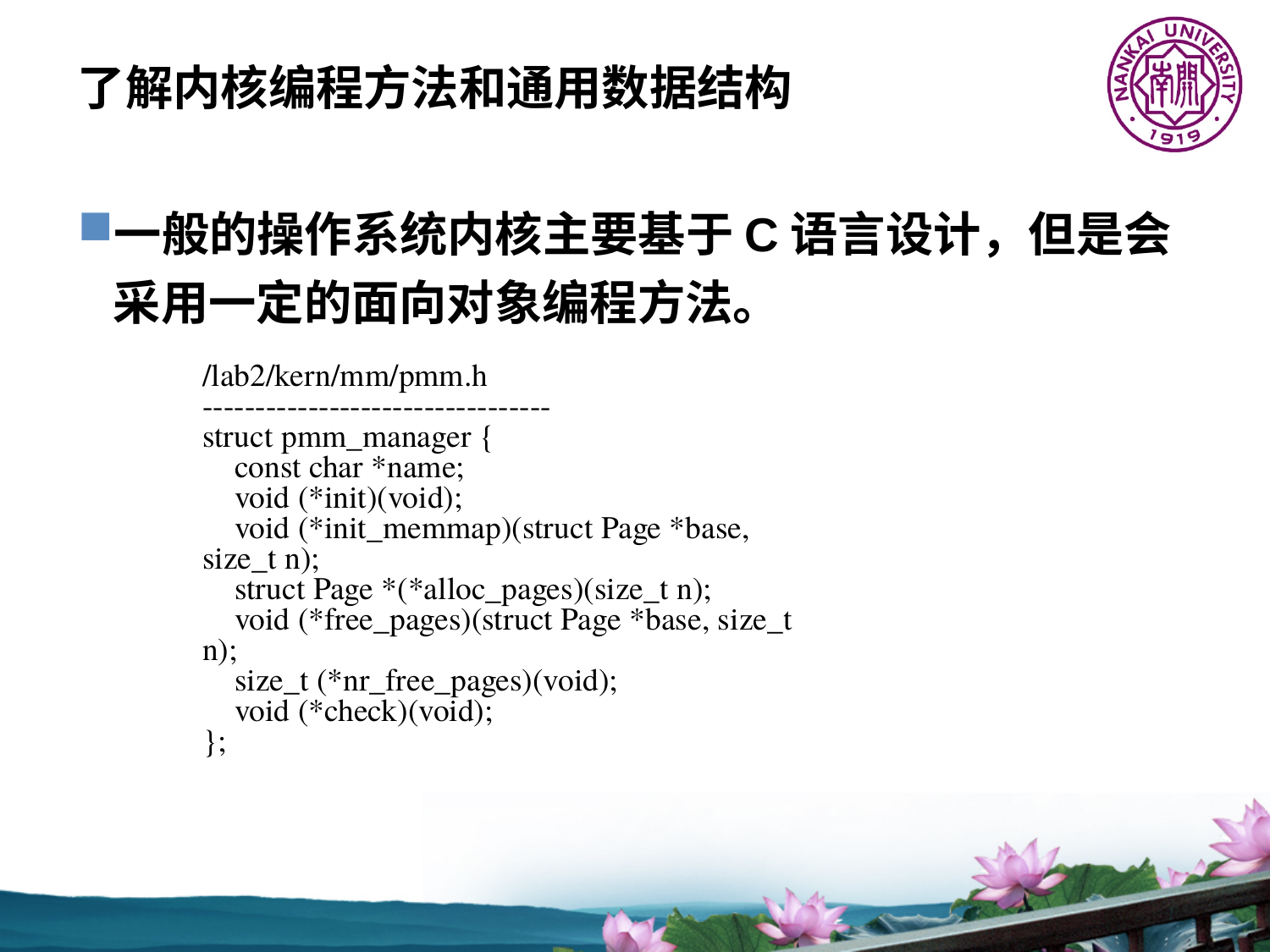

# 了解内核编程方法和通用数据结构
一般的操作系统内核主要基于C语言设计，但是会采用一定的面向对象编程方法。

/lab2/kern/mm/pmm.h
---------------------------------
struct pmm_manager {
    const char *name;
    void (*init)(void);
    void (*init_memmap)(struct Page *base, size_t n);
    struct Page *(*alloc_pages)(size_t n);
    void (*free_pages)(struct Page *base, size_t n);
    size_t (*nr_free_pages)(void);
    void (*check)(void);
};